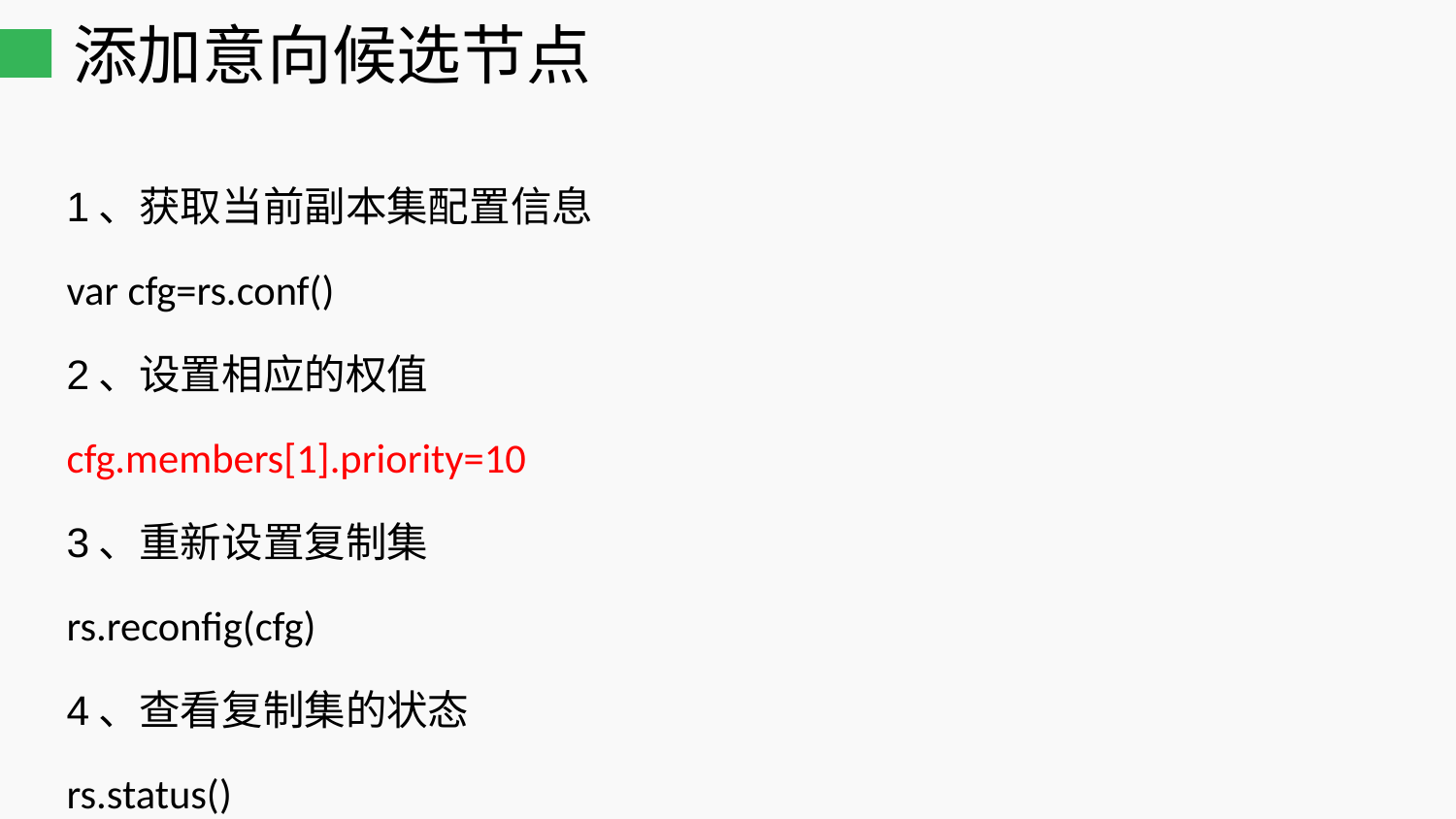

# 添加意向候选节点
1、获取当前副本集配置信息
var cfg=rs.conf()
2、设置相应的权值
cfg.members[1].priority=10
3、重新设置复制集
rs.reconfig(cfg)
4、查看复制集的状态
rs.status()